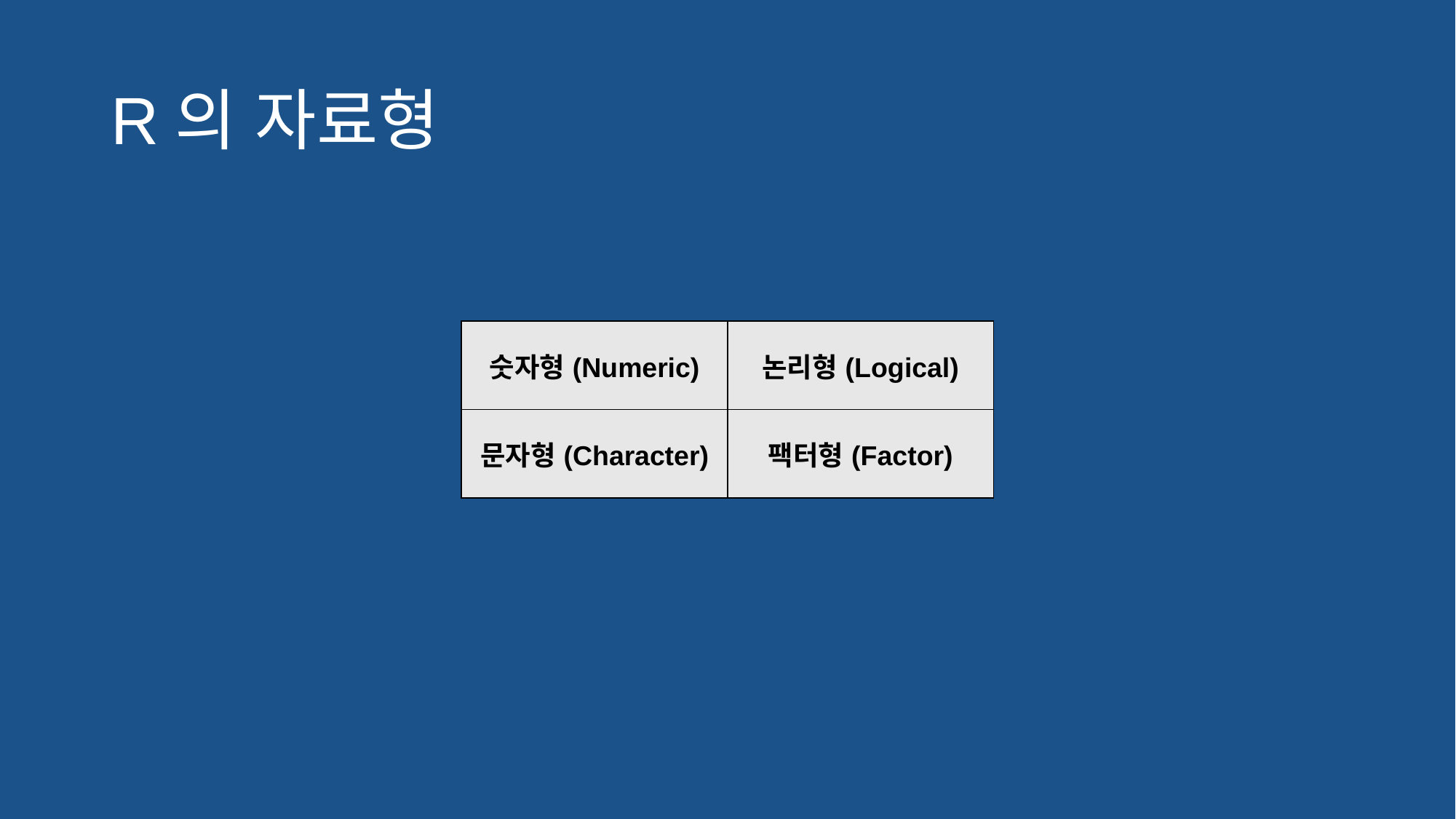

# R의 자료형

| 숫자형(Numeric) | 논리형(Logical) |
| --- | --- |
| 문자형(Character) | 팩터형(Factor) |